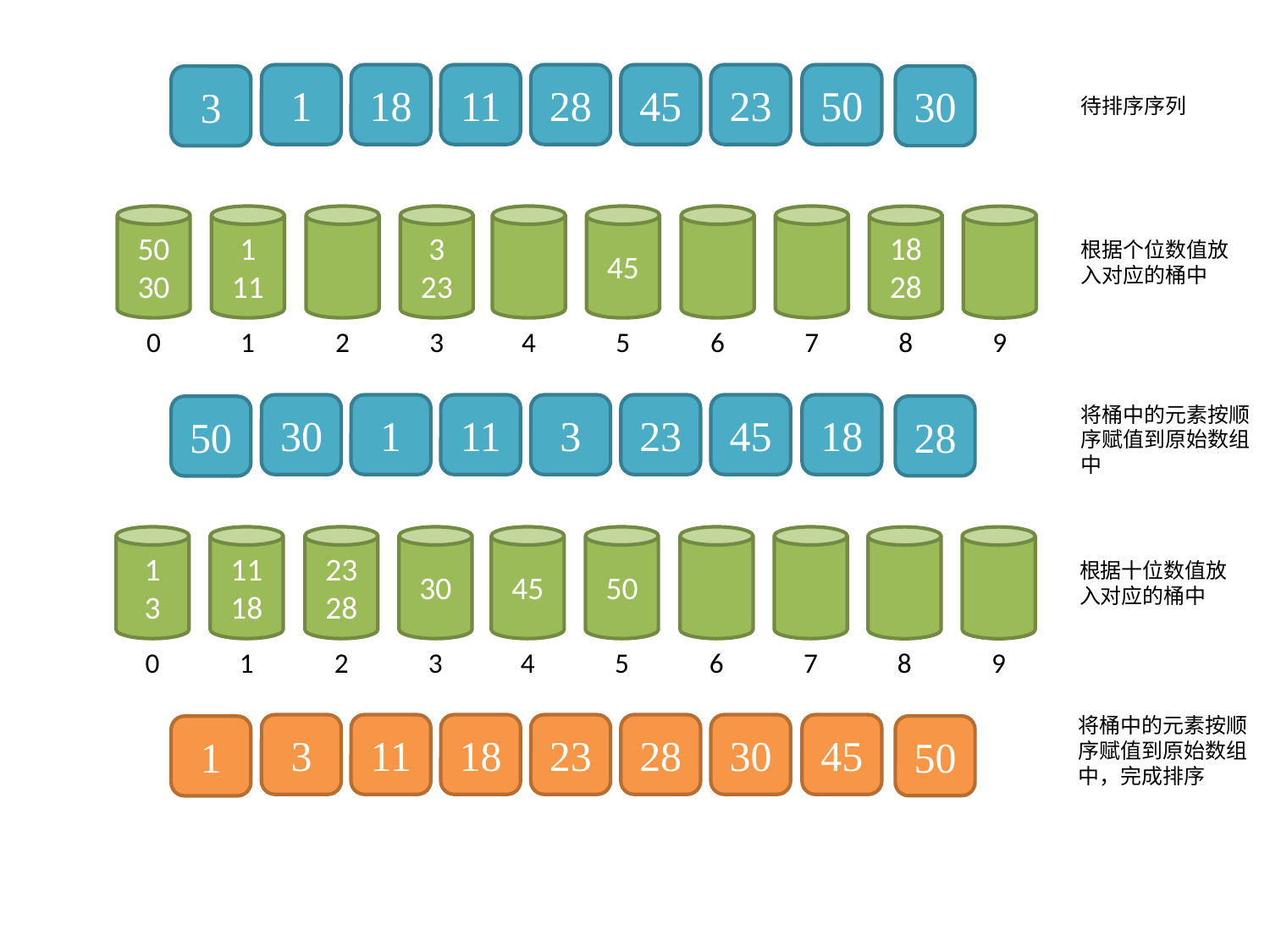

1
18
11
28
45
23
50
30
3
待排序序列
50
30
1
11

3
23

45

18
28

根据个位数值放入对应的桶中
0
1
2
3
4
5
6
7
8
9
30
1
11
3
23
45
18
将桶中的元素按顺序赋值到原始数组中
28
50
1
3
11
18
23
28
30
45
50

根据十位数值放入对应的桶中
0
1
2
3
4
5
6
7
8
9
将桶中的元素按顺序赋值到原始数组中，完成排序
3
11
18
23
28
30
45
50
1